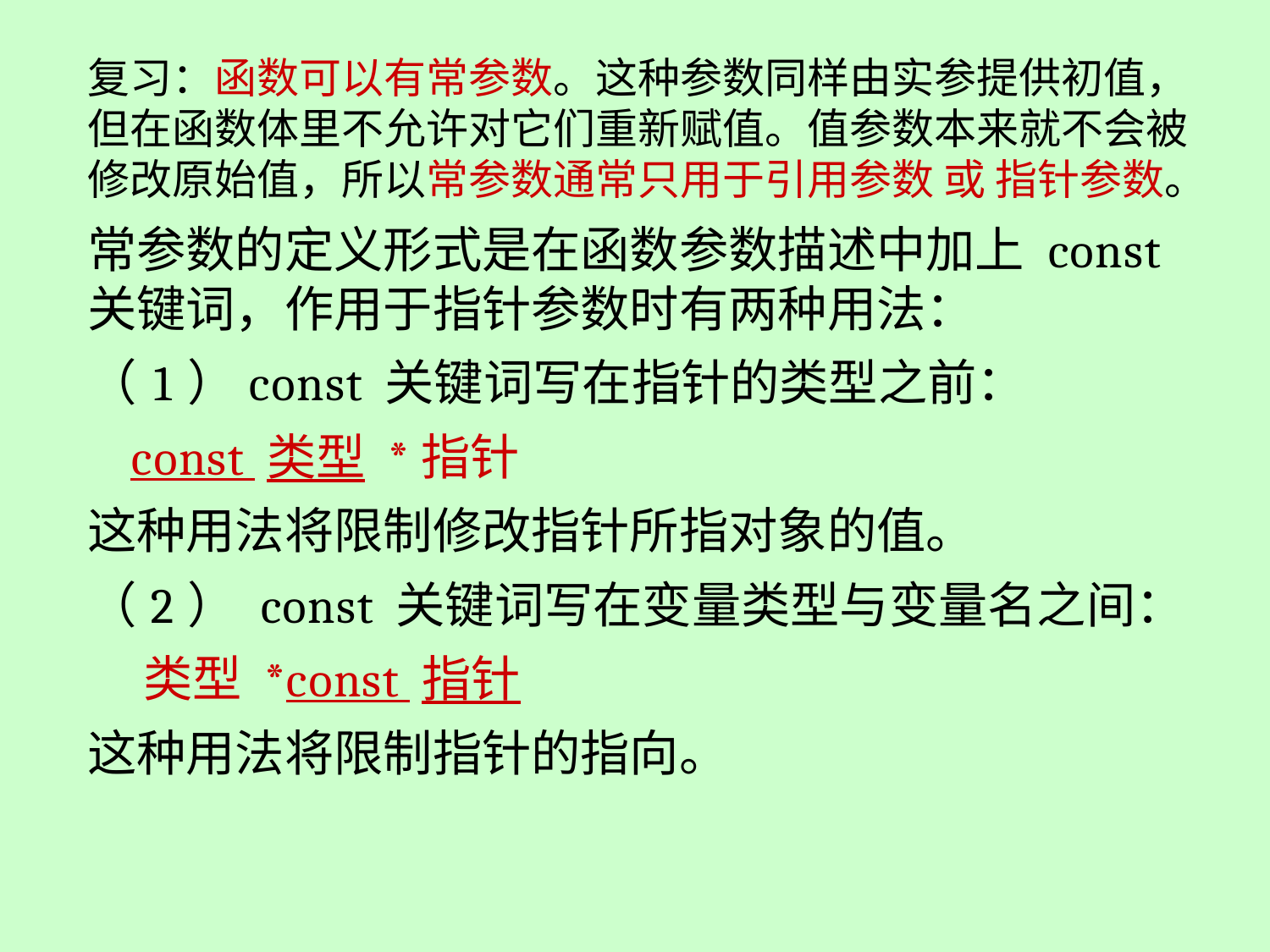

复习：函数可以有常参数。这种参数同样由实参提供初值，但在函数体里不允许对它们重新赋值。值参数本来就不会被修改原始值，所以常参数通常只用于引用参数 或 指针参数。
常参数的定义形式是在函数参数描述中加上 const 关键词，作用于指针参数时有两种用法：
（1）const 关键词写在指针的类型之前：
    const 类型 *指针
这种用法将限制修改指针所指对象的值。
（2） const 关键词写在变量类型与变量名之间：
    类型 *const 指针
这种用法将限制指针的指向。
29